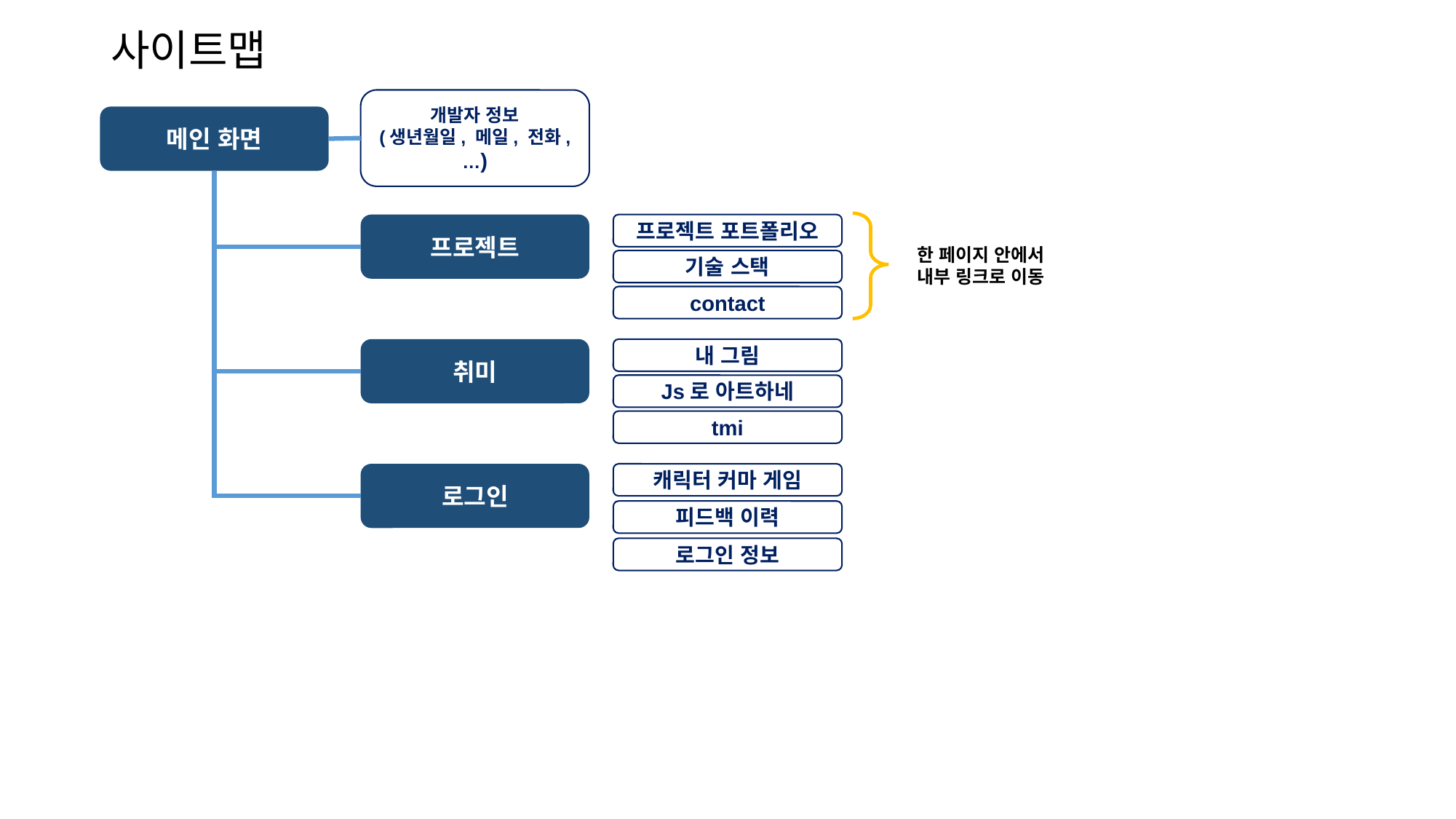

# 사이트맵
개발자 정보
(생년월일, 메일, 전화, …)
메인 화면

프로젝트
프로젝트 포트폴리오
한 페이지 안에서 내부 링크로 이동
기술 스택
contact
취미
내 그림
Js로 아트하네
tmi
로그인
캐릭터 커마 게임
피드백 이력
로그인 정보